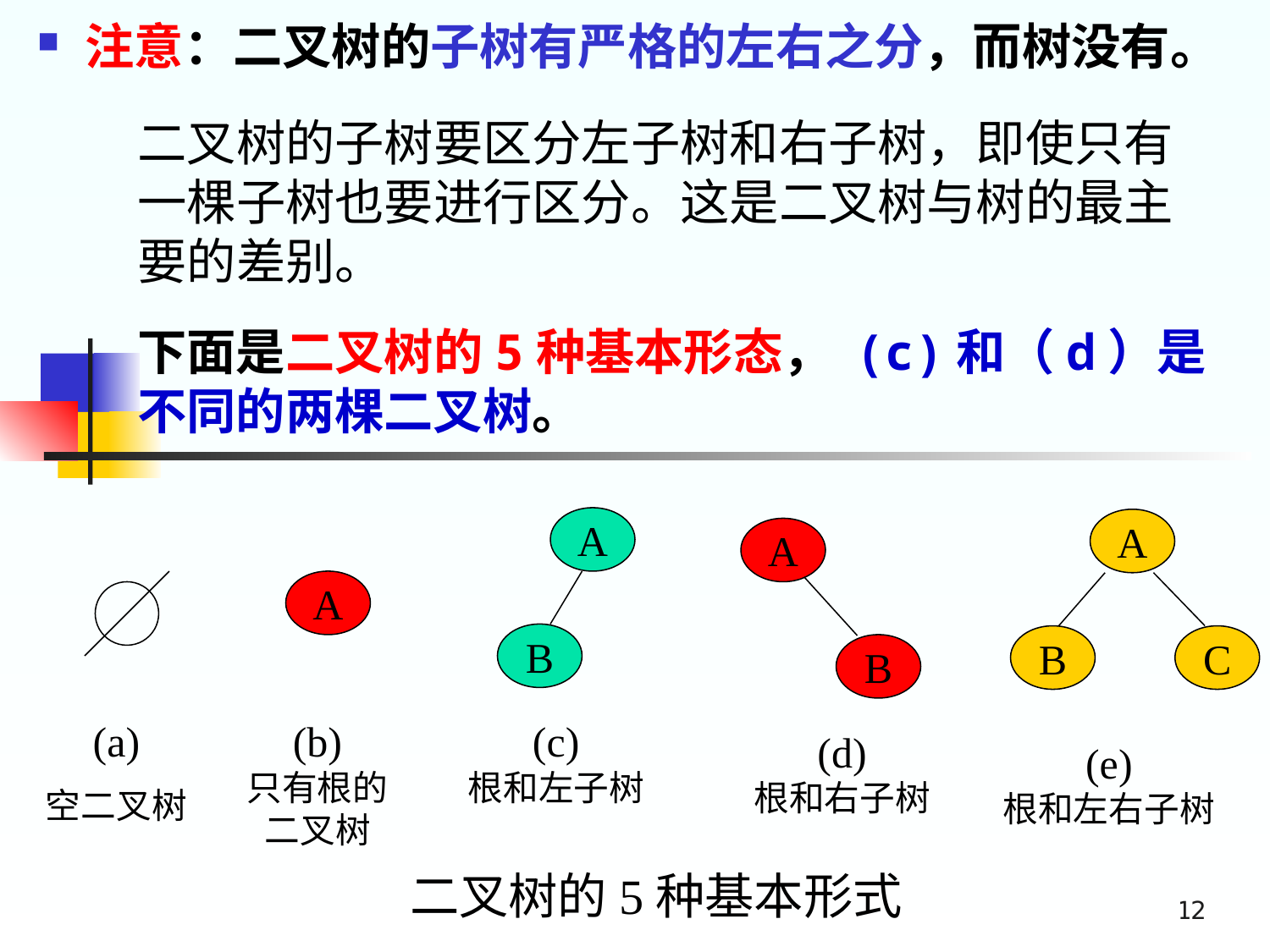

注意：二叉树的子树有严格的左右之分，而树没有。
二叉树的子树要区分左子树和右子树，即使只有一棵子树也要进行区分。这是二叉树与树的最主要的差别。
下面是二叉树的5种基本形态， (c)和（d）是不同的两棵二叉树。
A
A
A

A

B
B
C
B
(a)
空二叉树
(b)
只有根的
二叉树
(c)
根和左子树
(d)
根和右子树
(e)
根和左右子树
二叉树的5种基本形式
12